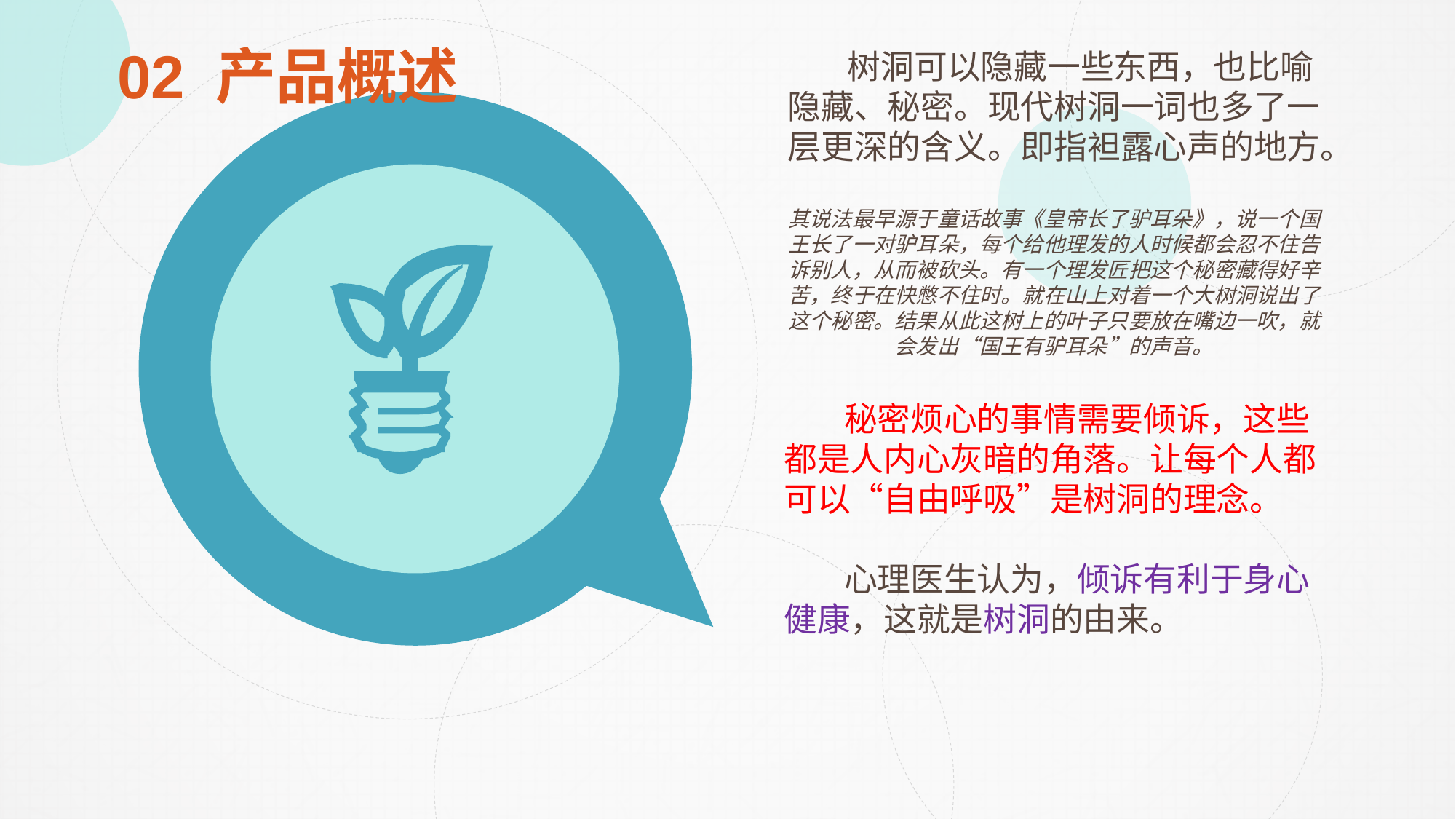

02 产品概述
      树洞可以隐藏一些东西，也比喻隐藏、秘密。现代树洞一词也多了一层更深的含义。即指袒露心声的地方。

其说法最早源于童话故事《皇帝长了驴耳朵》，说一个国王长了一对驴耳朵，每个给他理发的人时候都会忍不住告诉别人，从而被砍头。有一个理发匠把这个秘密藏得好辛苦，终于在快憋不住时。就在山上对着一个大树洞说出了这个秘密。结果从此这树上的叶子只要放在嘴边一吹，就会发出“国王有驴耳朵”的声音。

       秘密烦心的事情需要倾诉，这些都是人内心灰暗的角落。让每个人都可以“自由呼吸”是树洞的理念。

       心理医生认为，倾诉有利于身心健康，这就是树洞的由来。